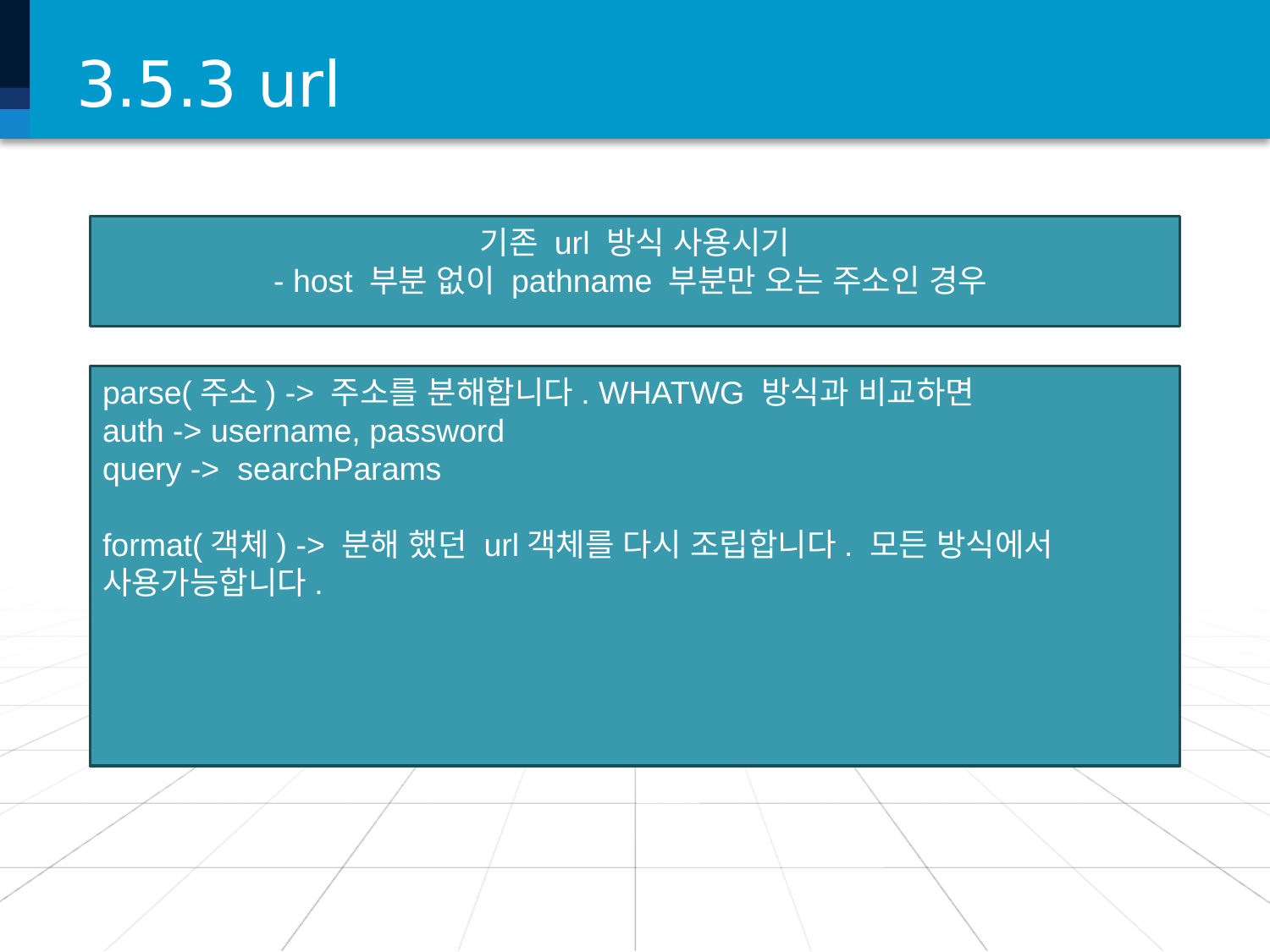

# 3.5.3 url
기존 url 방식 사용시기
- host 부분 없이 pathname 부분만 오는 주소인 경우
parse(주소) -> 주소를 분해합니다. WHATWG 방식과 비교하면
auth -> username, password
query ->  searchParams

format(객체) -> 분해 했던 url객체를 다시 조립합니다. 모든 방식에서 사용가능합니다.